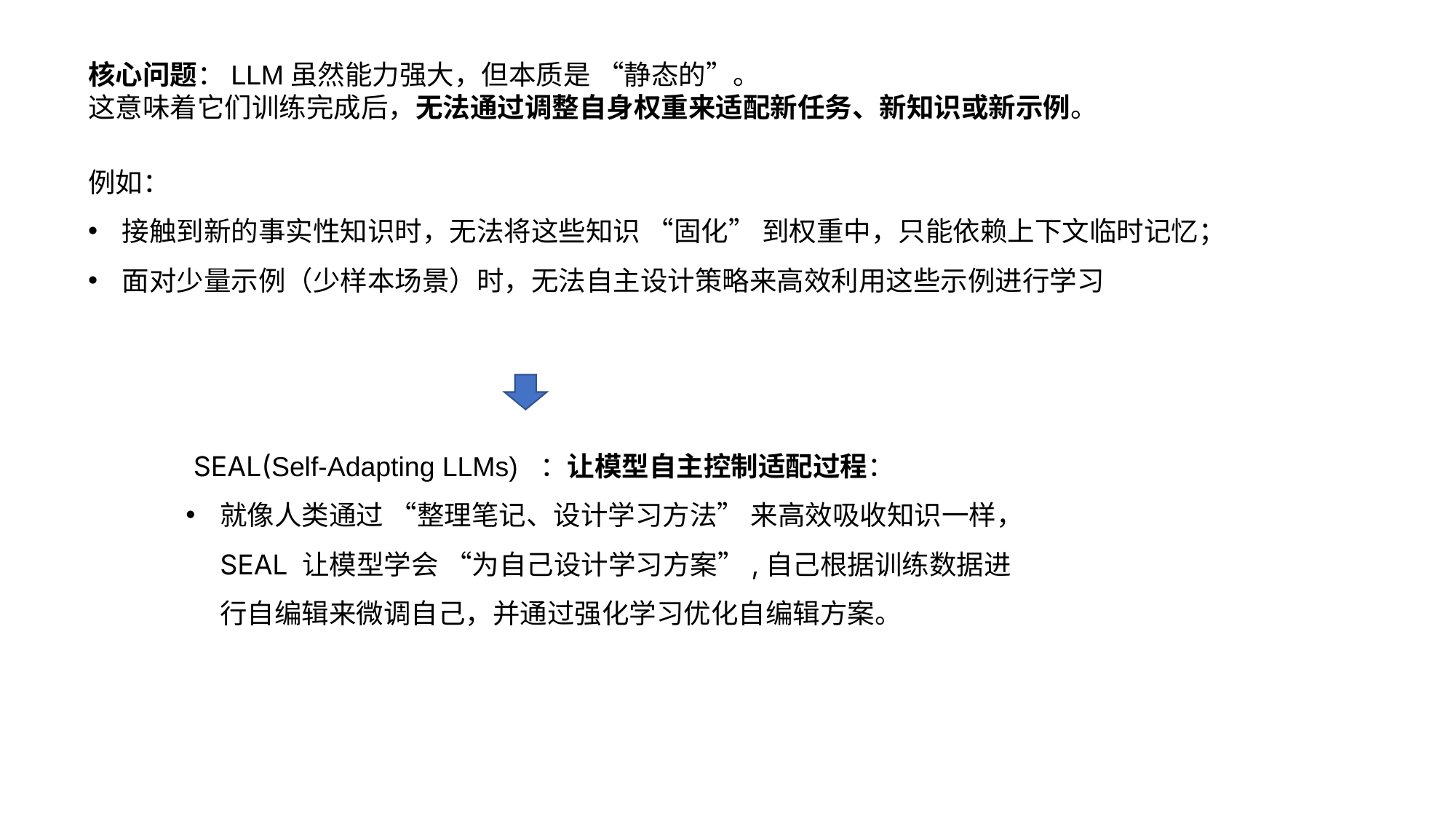

核心问题：LLM虽然能力强大，但本质是 “静态的”。
这意味着它们训练完成后，无法通过调整自身权重来适配新任务、新知识或新示例。

例如：
接触到新的事实性知识时，无法将这些知识 “固化” 到权重中，只能依赖上下文临时记忆；
面对少量示例（少样本场景）时，无法自主设计策略来高效利用这些示例进行学习

 SEAL(Self-Adapting LLMs)  ：让模型自主控制适配过程：
就像人类通过 “整理笔记、设计学习方法” 来高效吸收知识一样，SEAL 让模型学会 “为自己设计学习方案”,自己根据训练数据进行自编辑来微调自己，并通过强化学习优化自编辑方案。